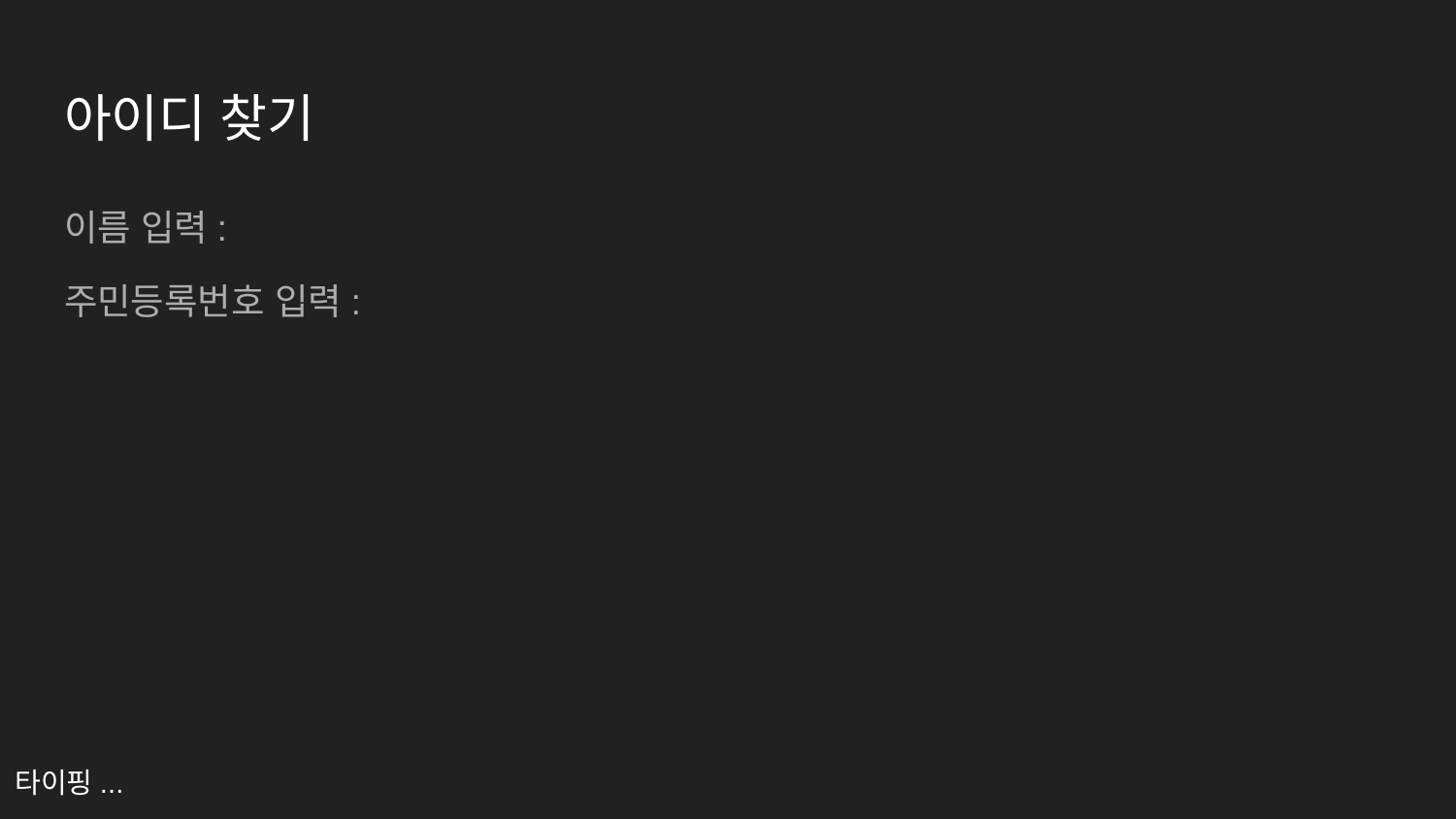

# 아이디 찾기
이름 입력:
주민등록번호 입력:
타이핑...